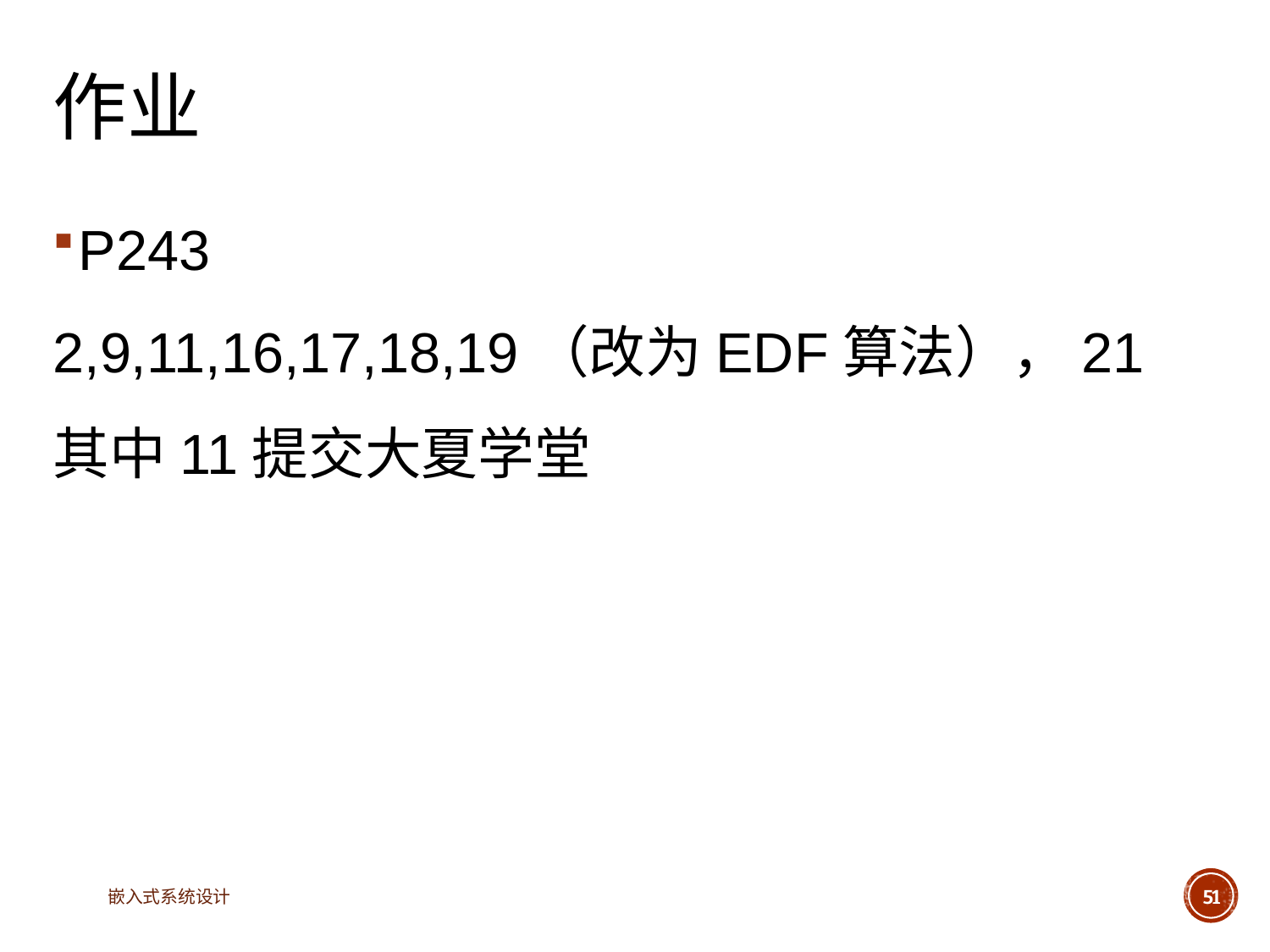

# 作业
P243
2,9,11,16,17,18,19（改为EDF算法），21
其中11提交大夏学堂
嵌入式系统设计
51